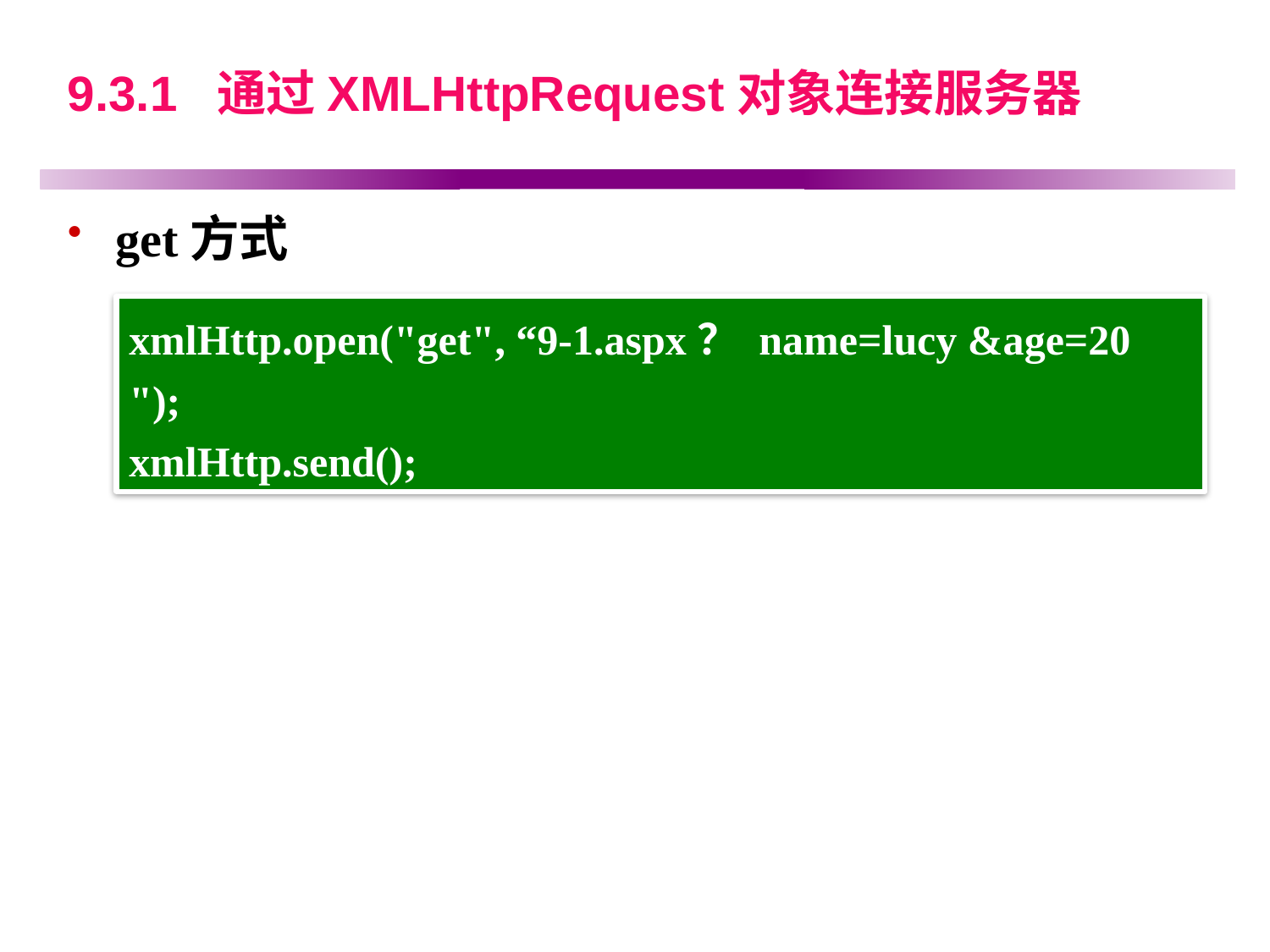

# 9.3.1  通过XMLHttpRequest对象连接服务器
get方式
xmlHttp.open("get", “9-1.aspx？ name=lucy &age=20 ");
xmlHttp.send();